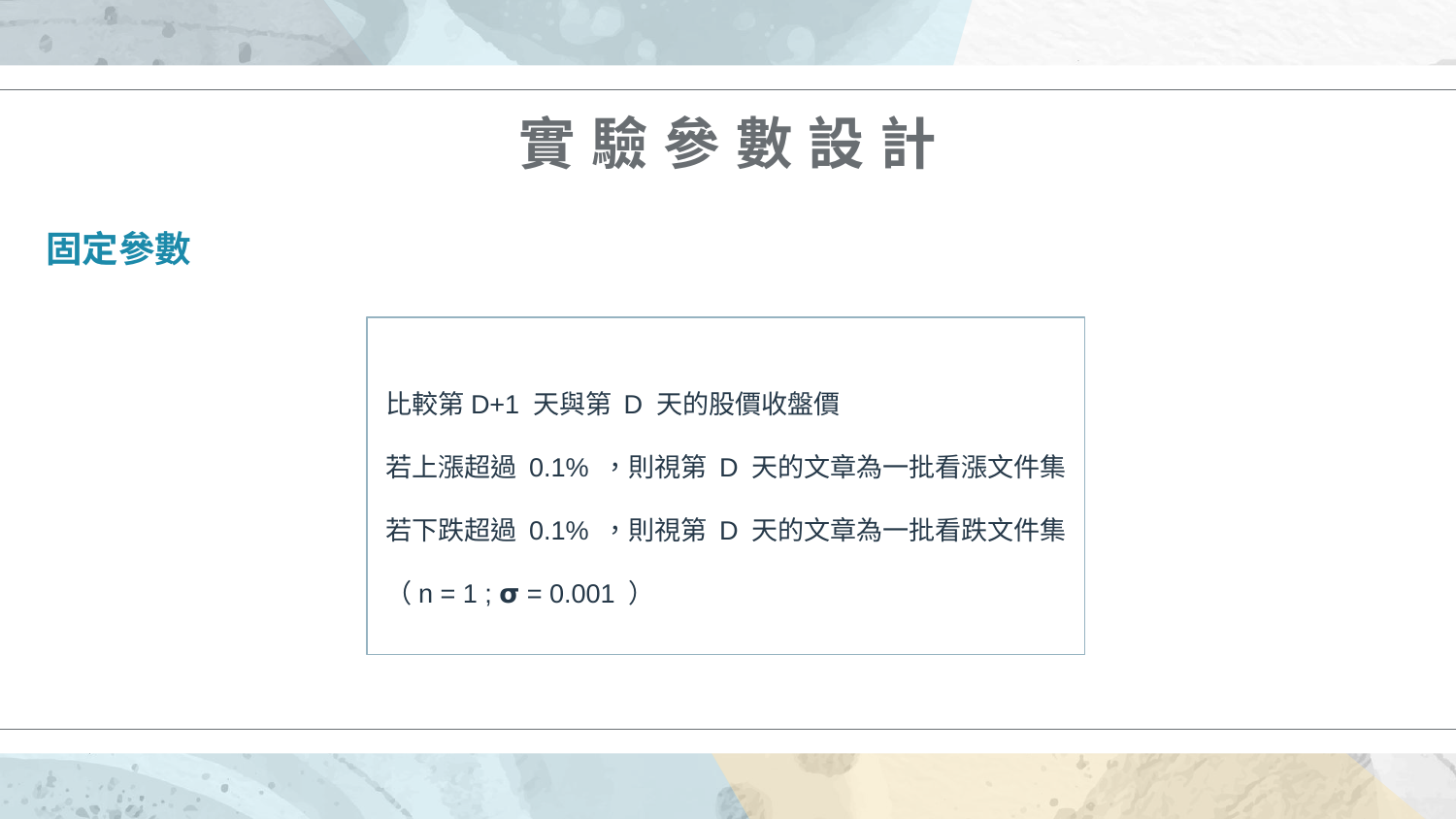

實 驗 參 數 設 計
固定參數

比較第D+1 天與第 D 天的股價收盤價
若上漲超過 0.1% ，則視第 D 天的文章為一批看漲文件集
若下跌超過 0.1% ，則視第 D 天的文章為一批看跌文件集
（n = 1 ; 𝞂 = 0.001 ）